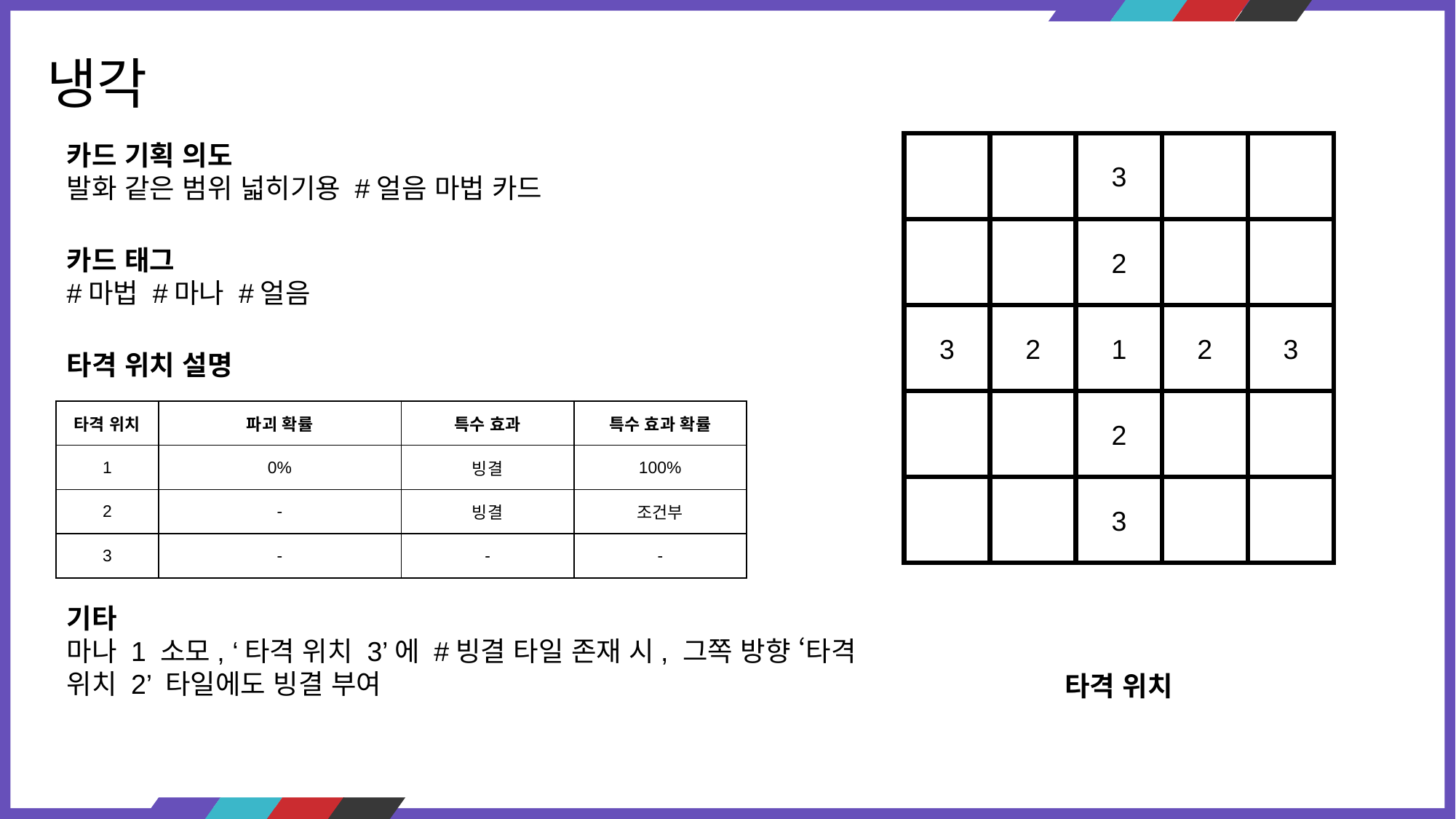

냉각
카드 기획 의도
발화 같은 범위 넓히기용 #얼음 마법 카드

3

2

카드 태그
#마법 #마나 #얼음
3
2
1
2
3
타격 위치 설명

2

| 타격 위치 | 파괴 확률 | 특수 효과 | 특수 효과 확률 |
| --- | --- | --- | --- |
| 1 | 0% | 빙결 | 100% |
| 2 | - | 빙결 | 조건부 |
| 3 | - | - | - |

3

기타
마나 1 소모, ‘타격 위치 3’에 #빙결 타일 존재 시, 그쪽 방향 ‘타격 위치 2’ 타일에도 빙결 부여
타격 위치